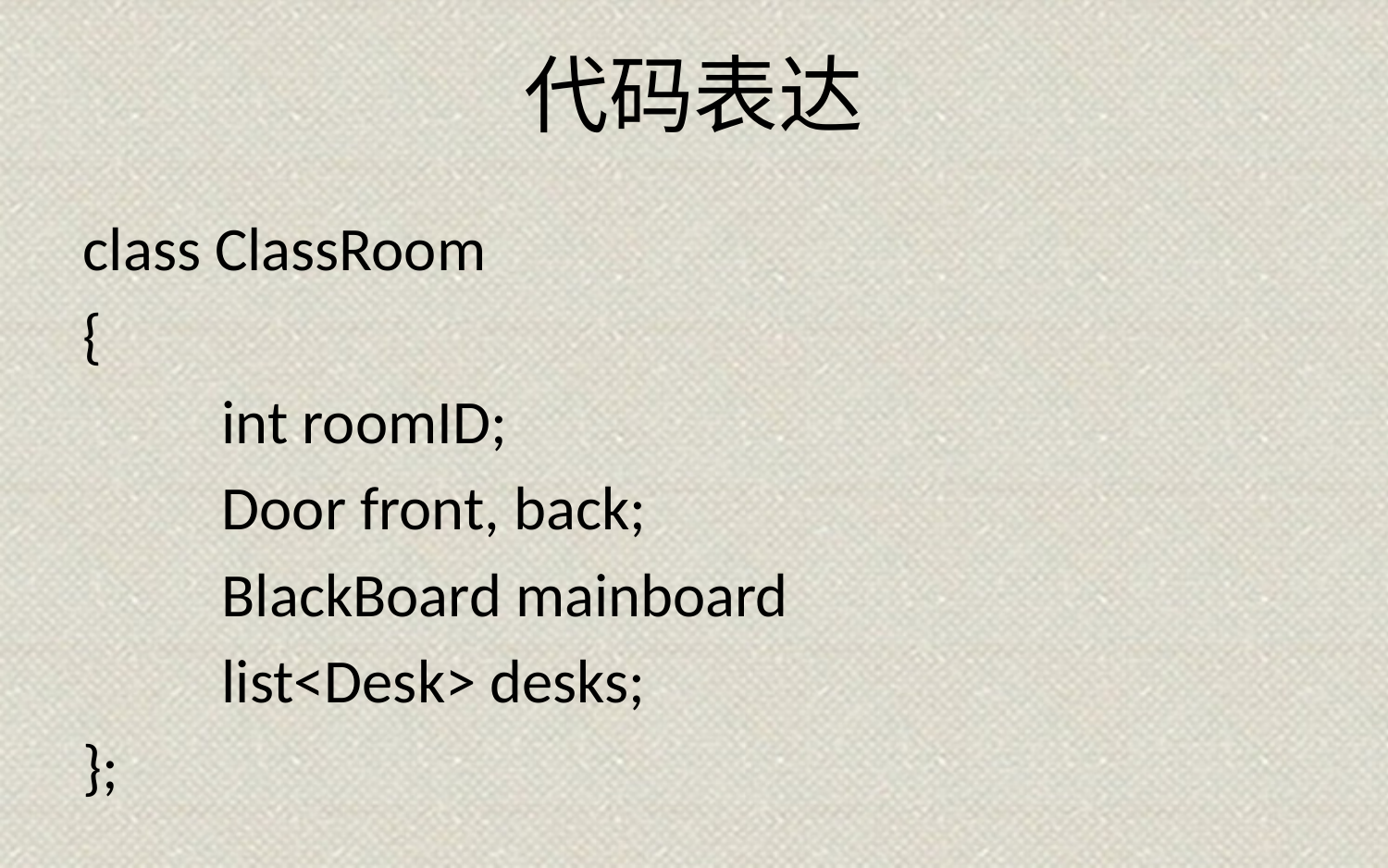

# 代码表达
class ClassRoom
{
	int roomID;
	Door front, back;
	BlackBoard mainboard
	list<Desk> desks;
};